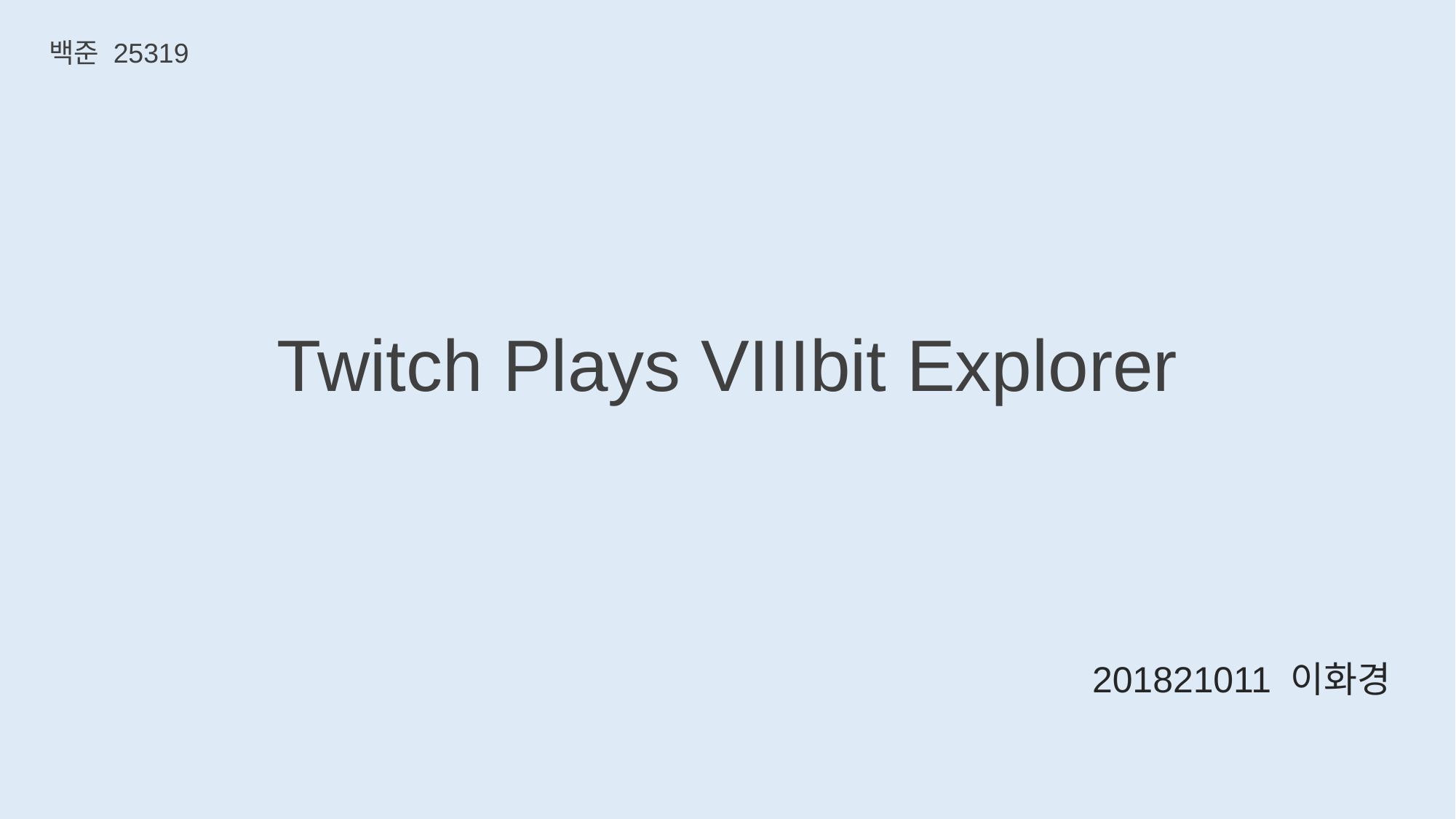

백준 25319
# Twitch Plays VIIIbit Explorer
201821011 이화경